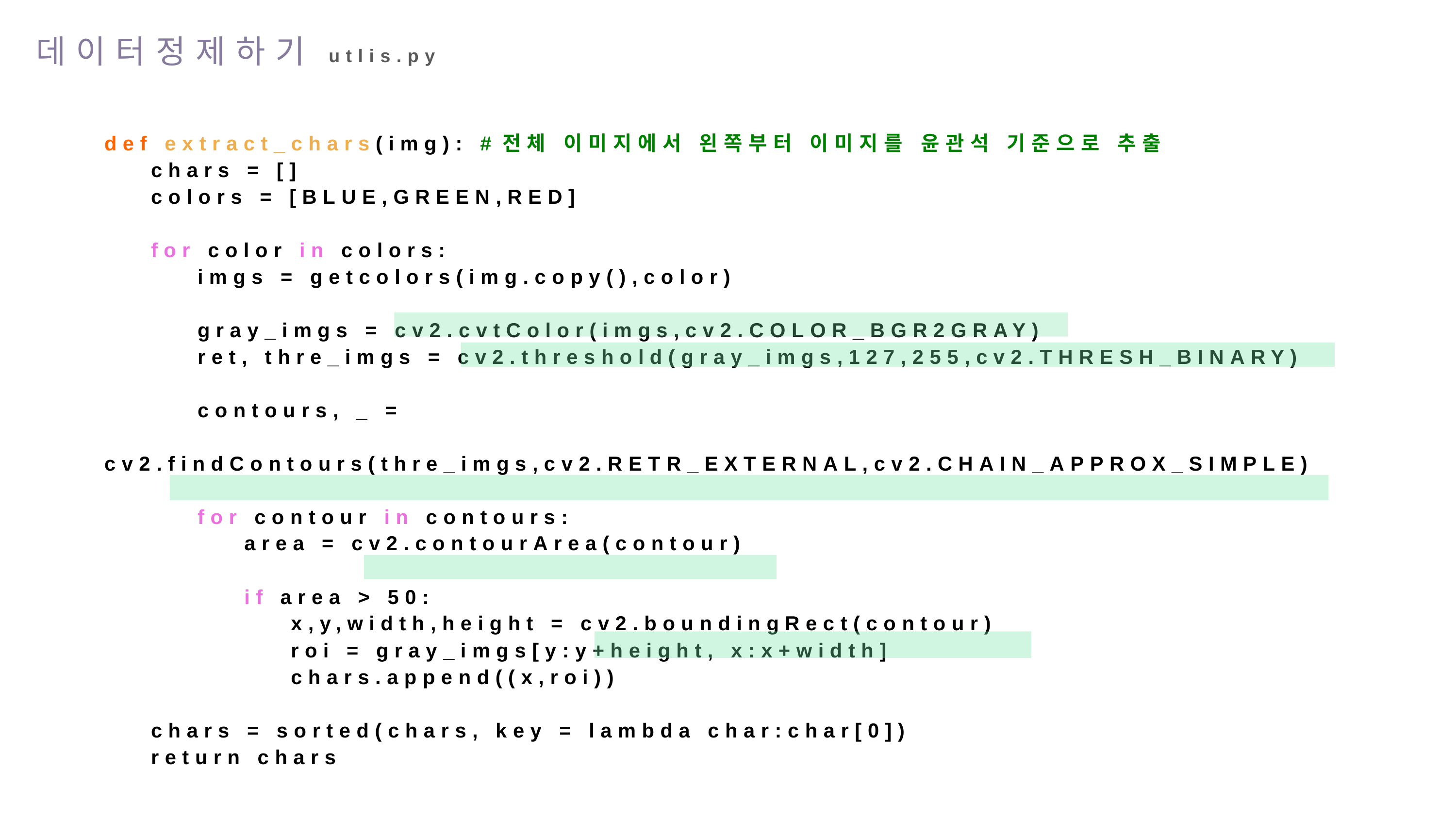

데이터정제하기
utlis.py
def extract_chars(img): #전체 이미지에서 왼쪽부터 이미지를 윤관석 기준으로 추출
    chars = []
    colors = [BLUE,GREEN,RED]

    for color in colors:
        imgs = getcolors(img.copy(),color)

        gray_imgs = cv2.cvtColor(imgs,cv2.COLOR_BGR2GRAY)
        ret, thre_imgs = cv2.threshold(gray_imgs,127,255,cv2.THRESH_BINARY)

        contours, _ =
			cv2.findContours(thre_imgs,cv2.RETR_EXTERNAL,cv2.CHAIN_APPROX_SIMPLE)

        for contour in contours:
            area = cv2.contourArea(contour)

            if area > 50:
                x,y,width,height = cv2.boundingRect(contour)
                roi = gray_imgs[y:y+height, x:x+width]
                chars.append((x,roi))

    chars = sorted(chars, key = lambda char:char[0])
    return chars